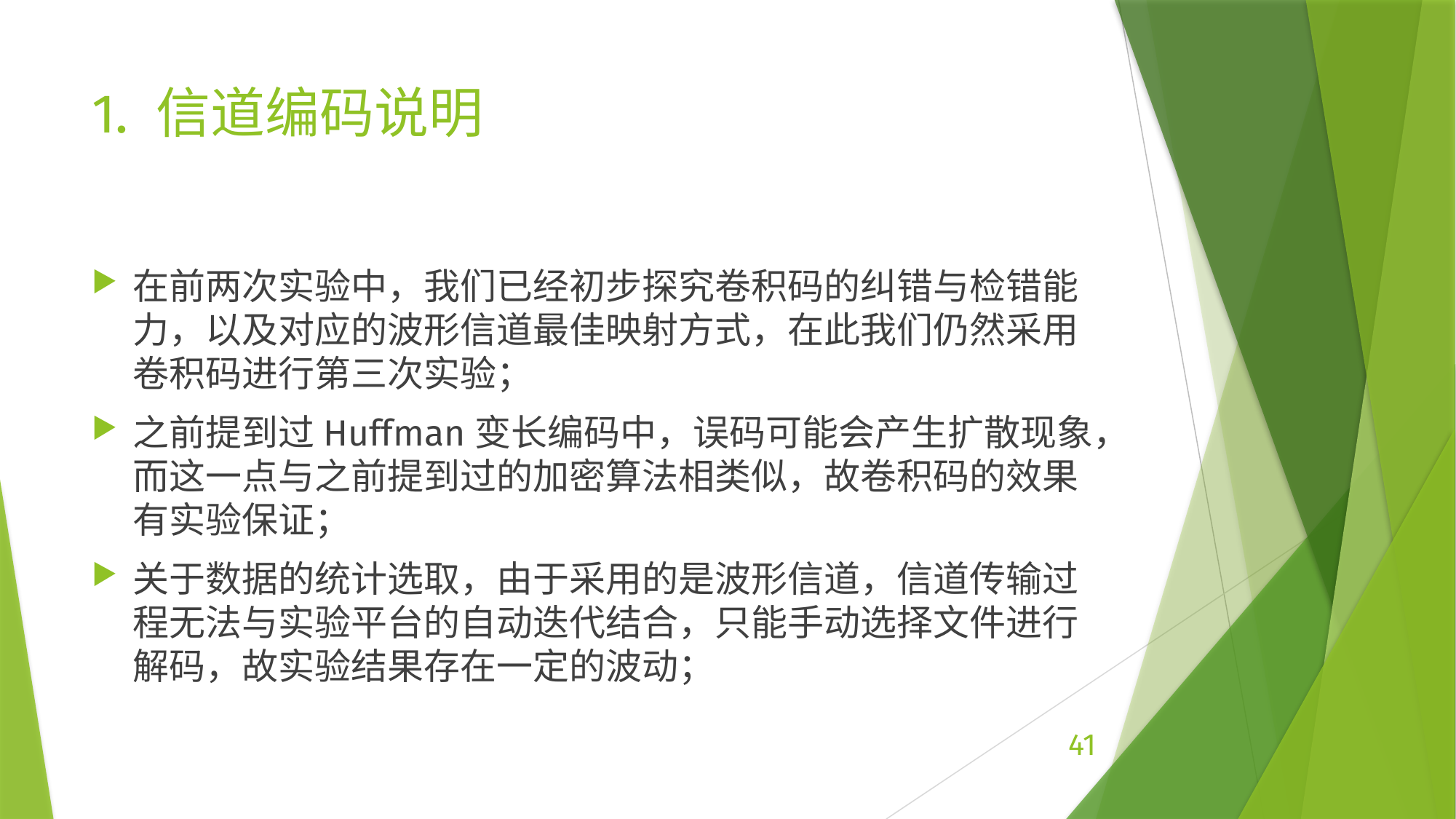

# 1. 信道编码说明
在前两次实验中，我们已经初步探究卷积码的纠错与检错能力，以及对应的波形信道最佳映射方式，在此我们仍然采用卷积码进行第三次实验；
之前提到过Huffman变长编码中，误码可能会产生扩散现象，而这一点与之前提到过的加密算法相类似，故卷积码的效果有实验保证；
关于数据的统计选取，由于采用的是波形信道，信道传输过程无法与实验平台的自动迭代结合，只能手动选择文件进行解码，故实验结果存在一定的波动；
41